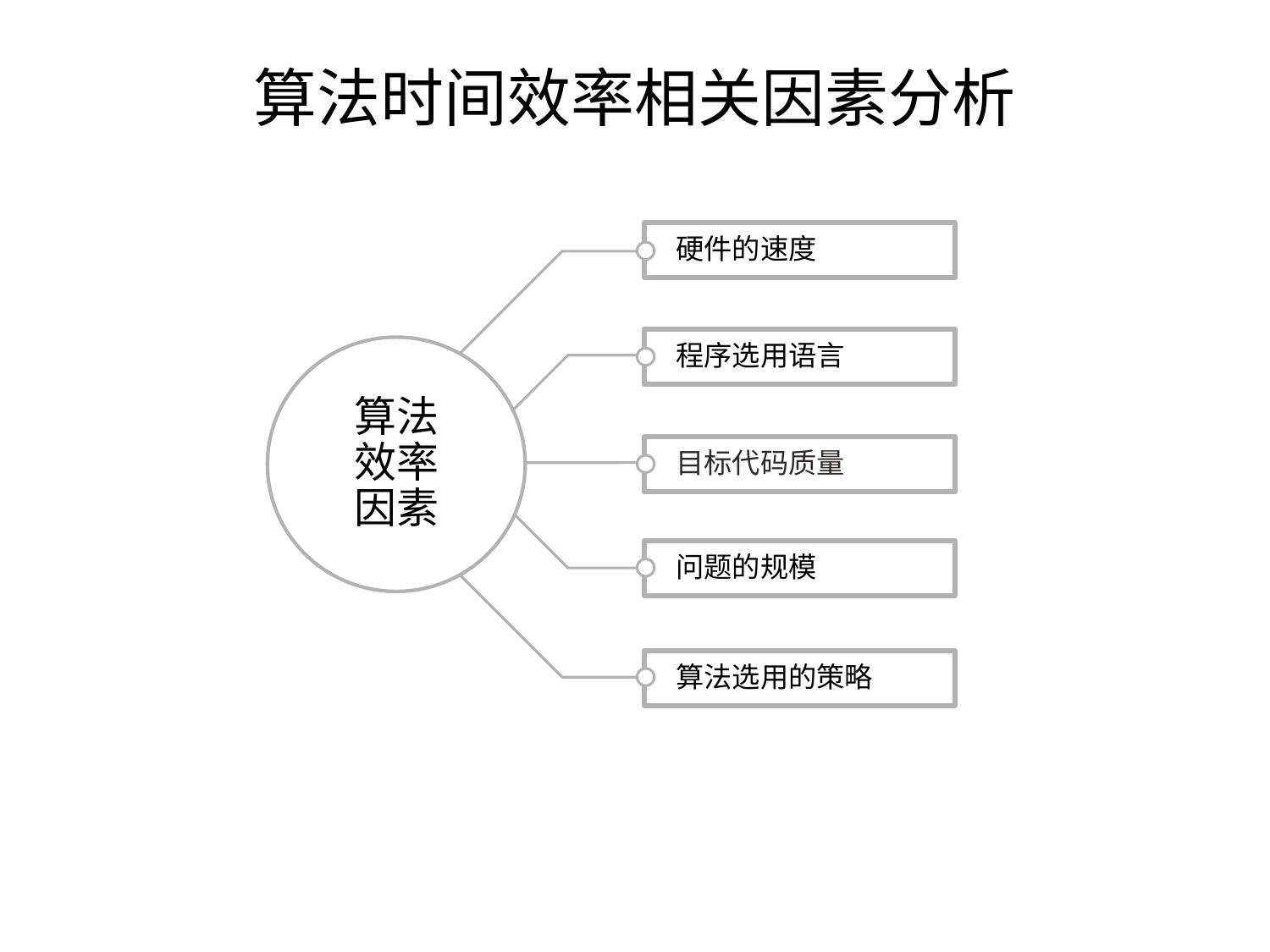

# 算法时间效率相关因素分析
  硬件的速度

  程序选用语言

算法
效率
因素

  目标代码质量

  问题的规模

  算法选用的策略